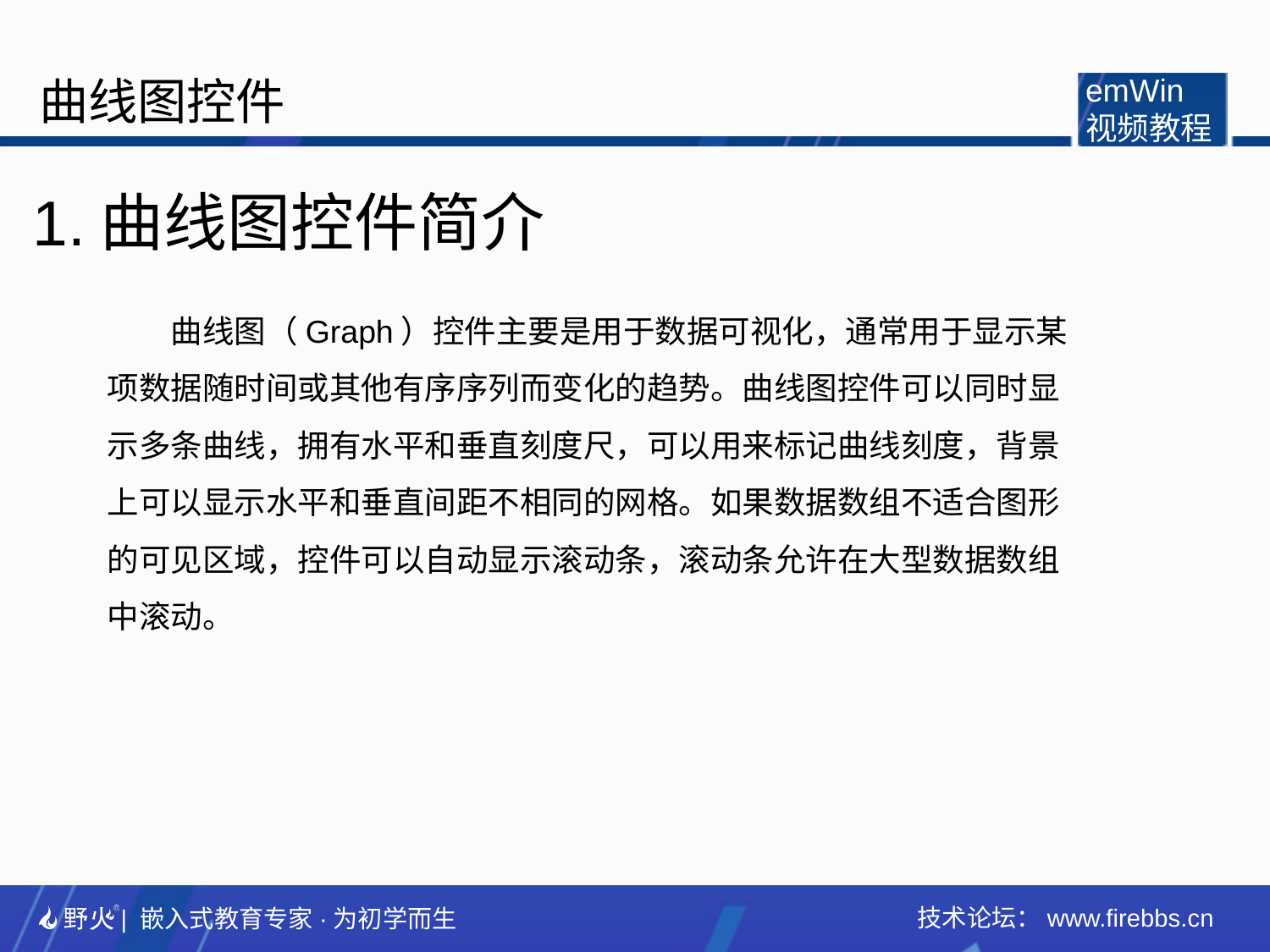

曲线图控件
emWin
视频教程
1.曲线图控件简介
曲线图（Graph）控件主要是用于数据可视化，通常用于显示某项数据随时间或其他有序序列而变化的趋势。曲线图控件可以同时显示多条曲线，拥有水平和垂直刻度尺，可以用来标记曲线刻度，背景上可以显示水平和垂直间距不相同的网格。如果数据数组不适合图形的可见区域，控件可以自动显示滚动条，滚动条允许在大型数据数组中滚动。